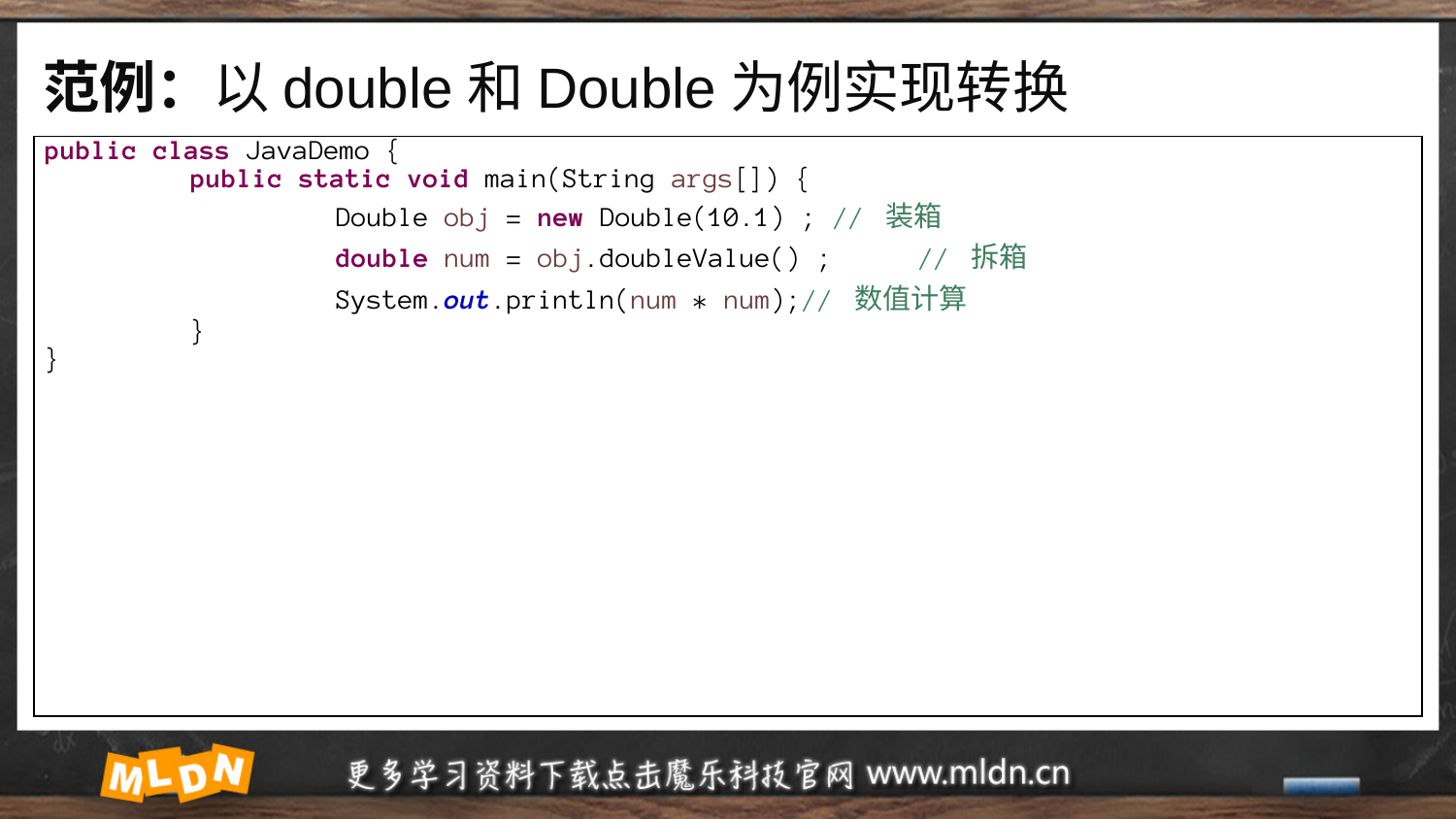

# 范例：以double和Double为例实现转换
| public class JavaDemo { public static void main(String args[]) { Double obj = new Double(10.1) ; // 装箱 double num = obj.doubleValue() ; // 拆箱 System.out.println(num \* num);// 数值计算 } } |
| --- |